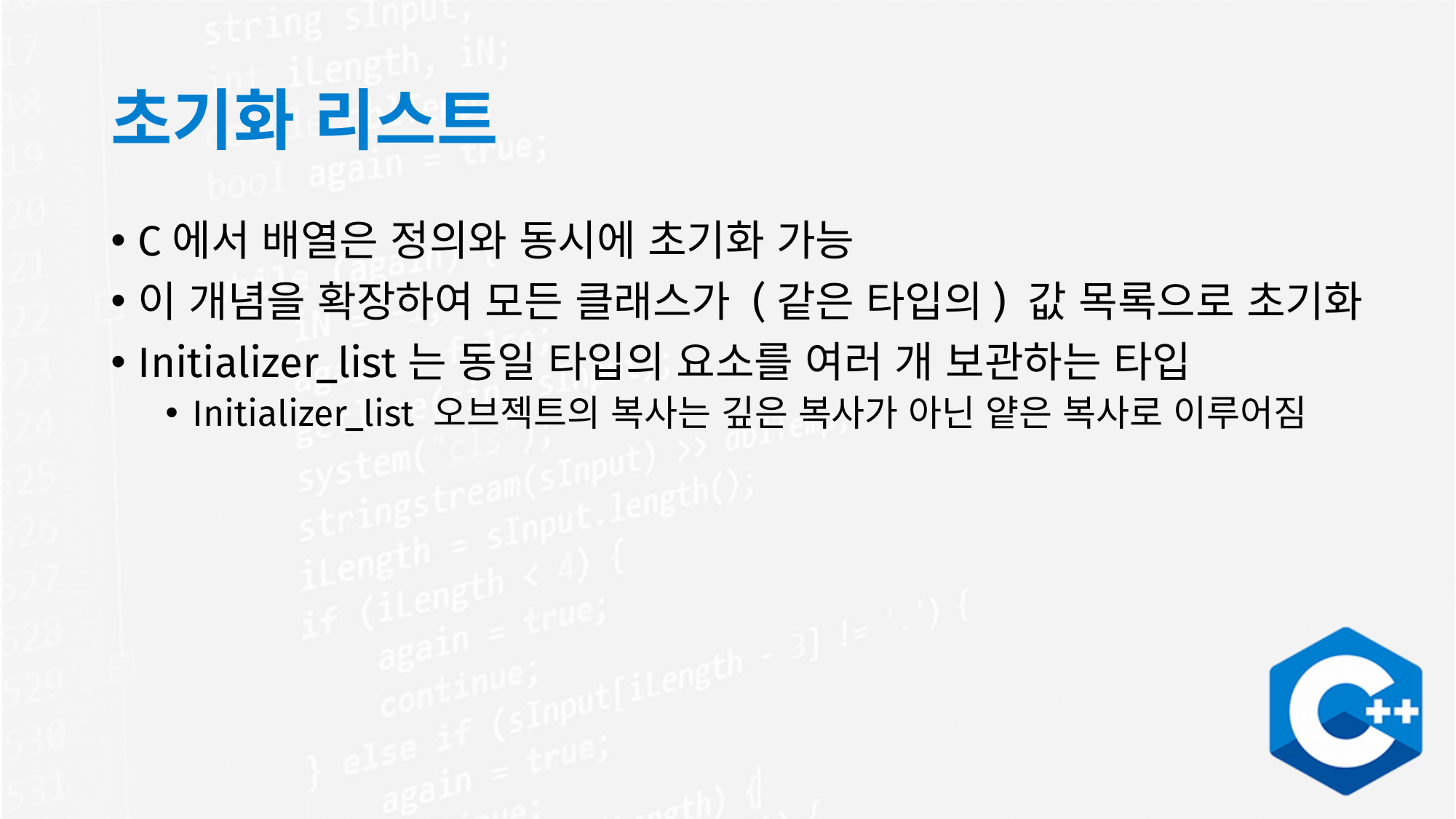

# 초기화 리스트
C에서 배열은 정의와 동시에 초기화 가능
이 개념을 확장하여 모든 클래스가 (같은 타입의) 값 목록으로 초기화
Initializer_list는 동일 타입의 요소를 여러 개 보관하는 타입
Initializer_list 오브젝트의 복사는 깊은 복사가 아닌 얕은 복사로 이루어짐